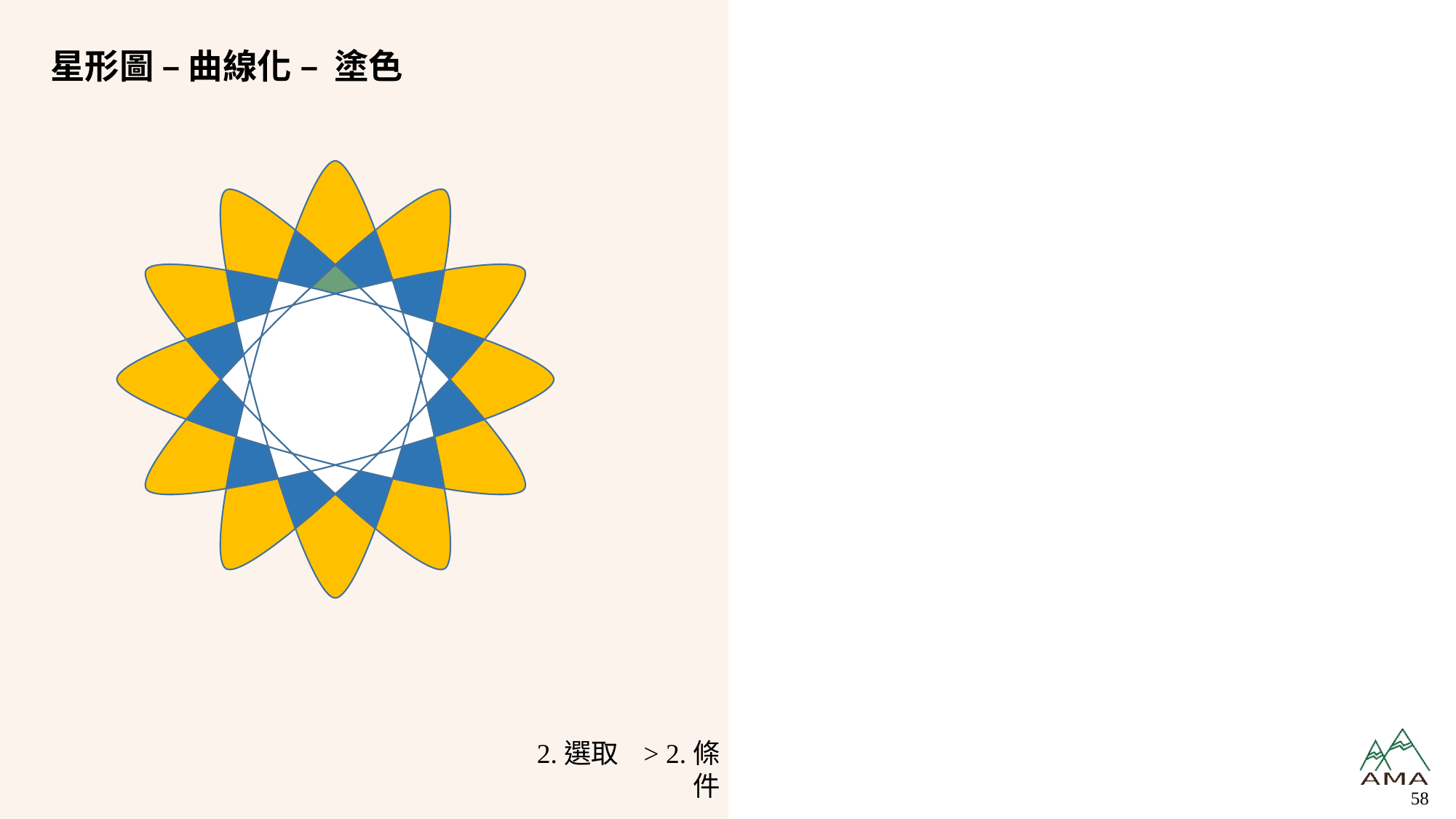

# 星形圖 – 曲線化 –  塗色

2.選取   > 2.條件
58